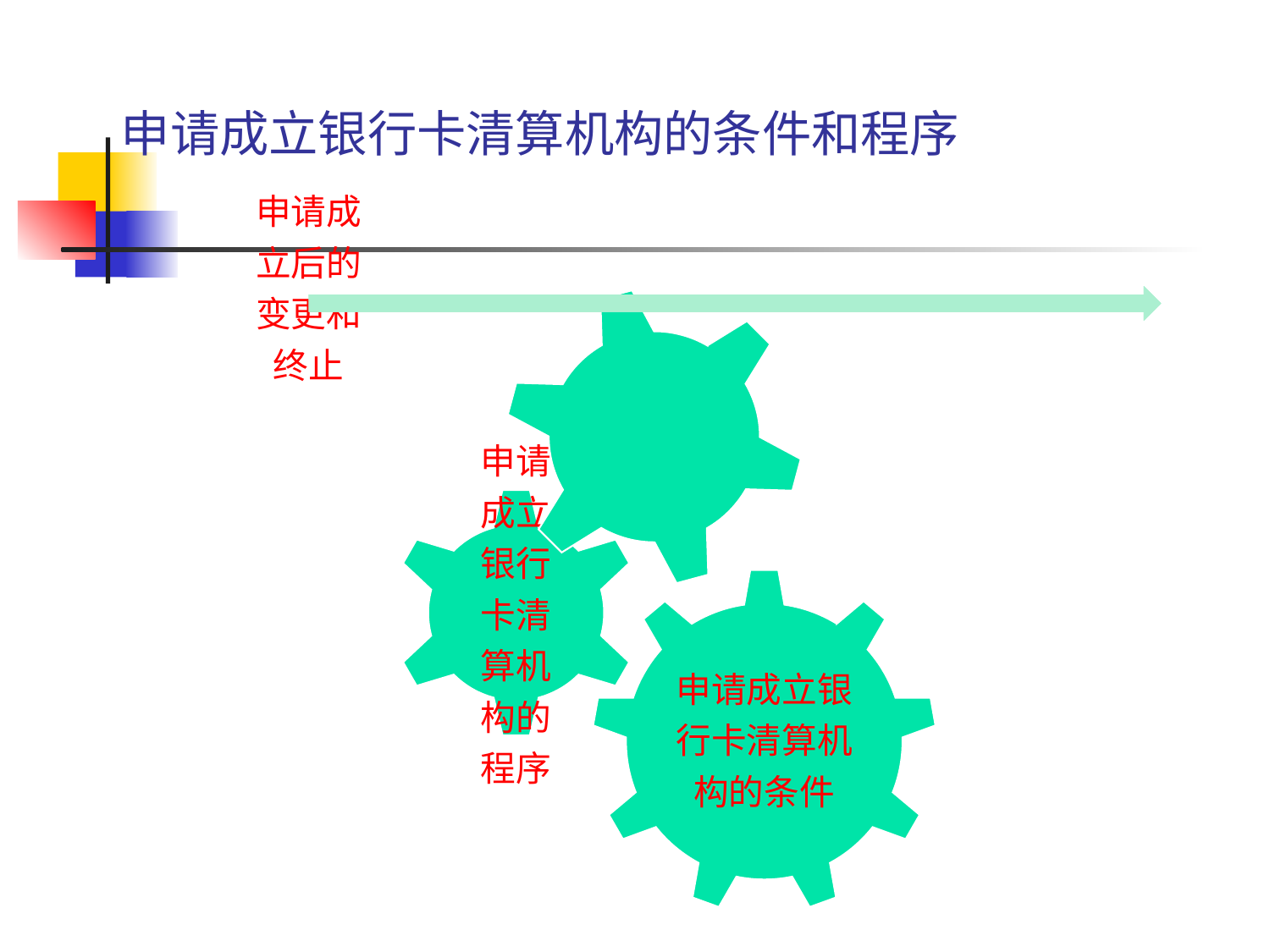

申请成立银行卡清算机构的条件和程序

申请成立银行卡清算机构的条件
申请成立银行卡清算机构的程序
申请成立后的变更和终止